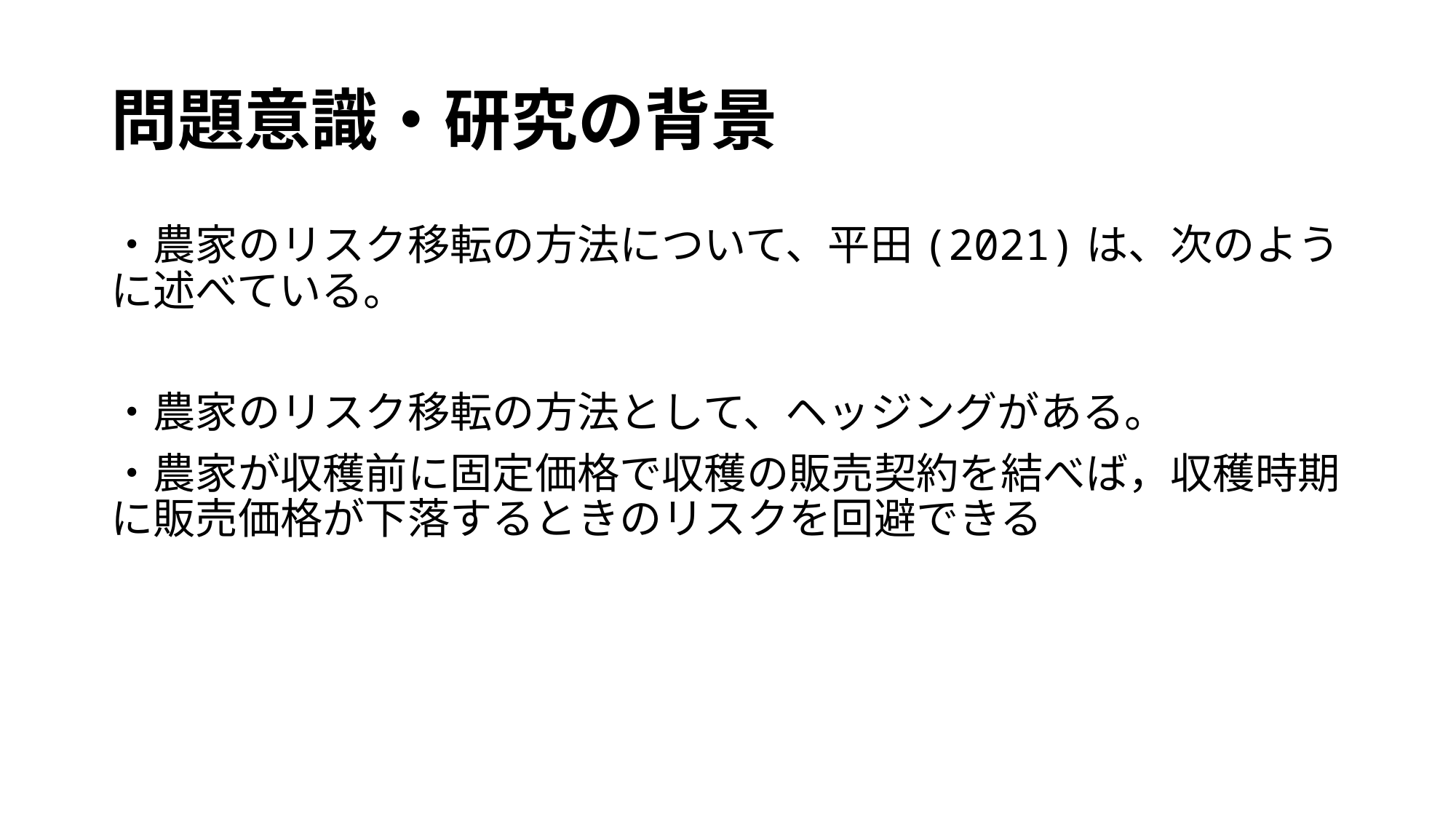

# 問題意識・研究の背景
・農家のリスク移転の方法について、平田(2021)は、次のように述べている。

・農家のリスク移転の方法として、ヘッジングがある。
・農家が収穫前に固定価格で収穫の販売契約を結べば，収穫時期に販売価格が下落するときのリスクを回避できる